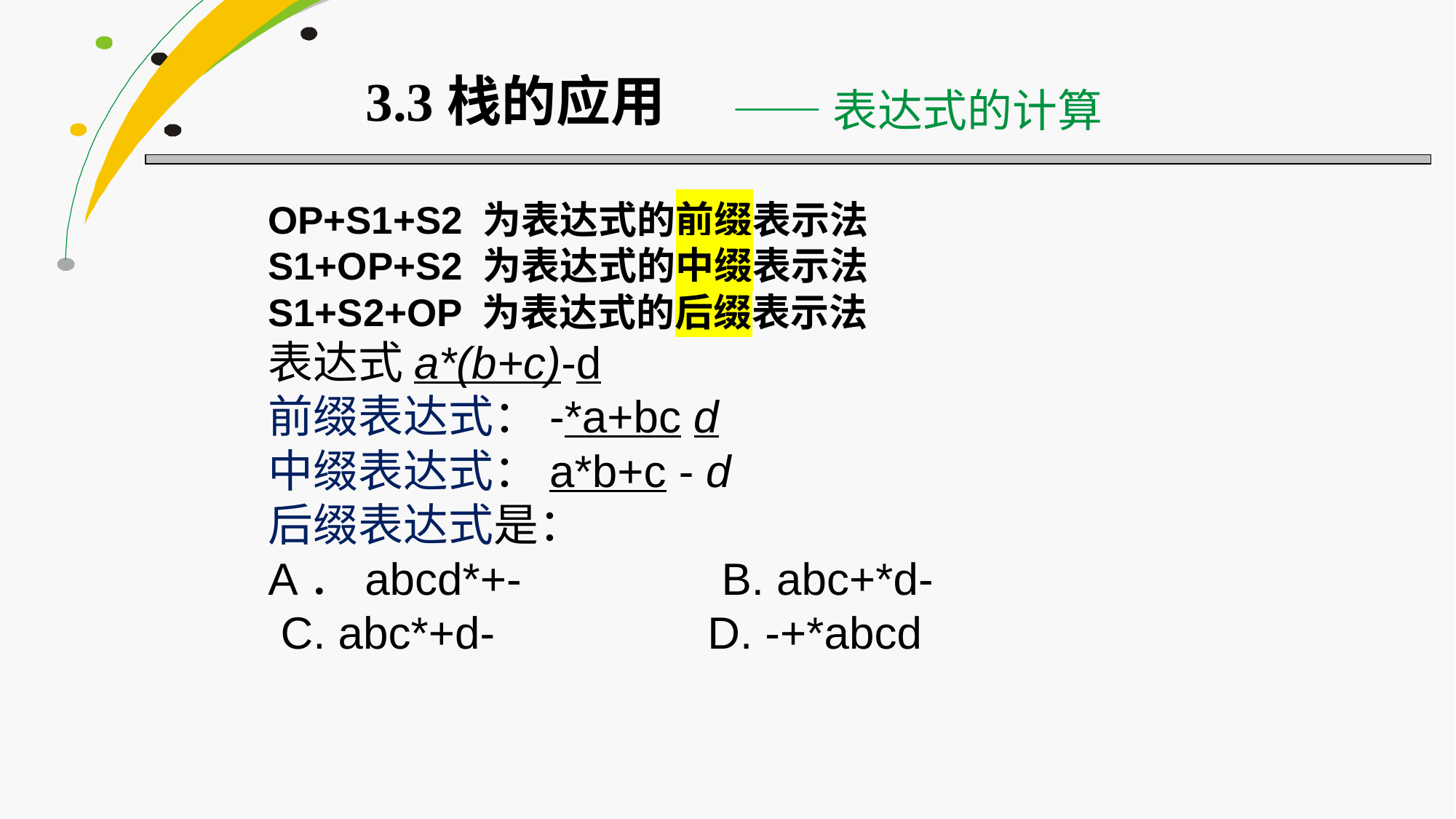

3.3栈的应用
——表达式的计算
OP+S1+S2 为表达式的前缀表示法
S1+OP+S2 为表达式的中缀表示法
S1+S2+OP 为表达式的后缀表示法
表达式a*(b+c)-d
前缀表达式：-*a+bc d
中缀表达式：a*b+c - d
后缀表达式是：
A．abcd*+-                B. abc+*d-
 C. abc*+d-                 D. -+*abcd